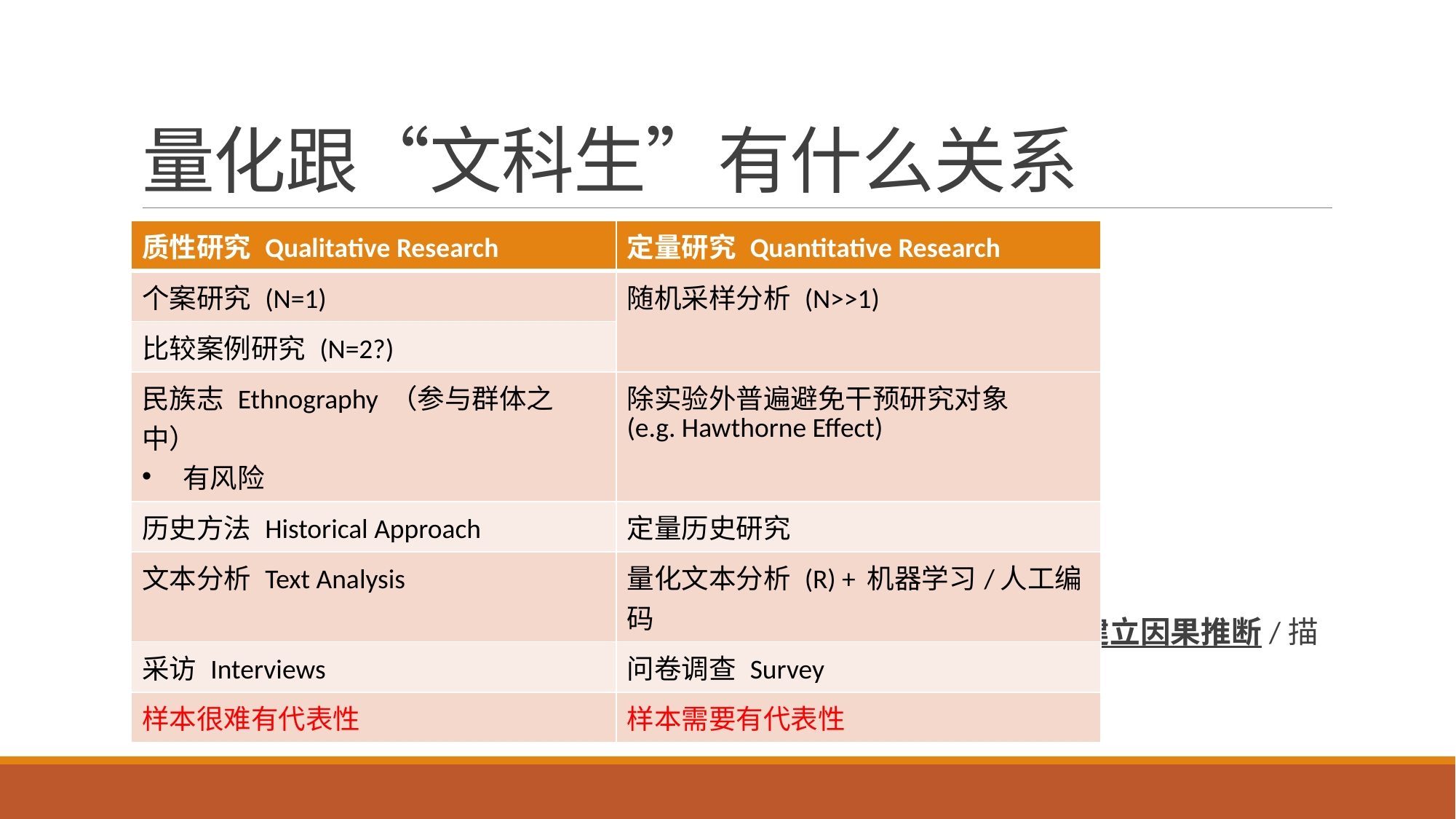

# 量化跟“文科生”有什么关系
| 质性研究 Qualitative Research | 定量研究 Quantitative Research |
| --- | --- |
| 个案研究 (N=1) | 随机采样分析 (N>>1) |
| 比较案例研究 (N=2?) |  |
| 民族志 Ethnography （参与群体之中） 有风险 | 除实验外普遍避免干预研究对象 (e.g. Hawthorne Effect) |
| 历史方法 Historical Approach | 定量历史研究 |
| 文本分析 Text Analysis | 量化文本分析 (R) + 机器学习/人工编码 |
| 采访 Interviews | 问卷调查 Survey |
| 样本很难有代表性 | 样本需要有代表性 |
两者的结合：通过质性研究的结果形成量化数据/假想，通过定量研究建立因果推断/描述性统计
对“科学”的掌握反哺定性研究